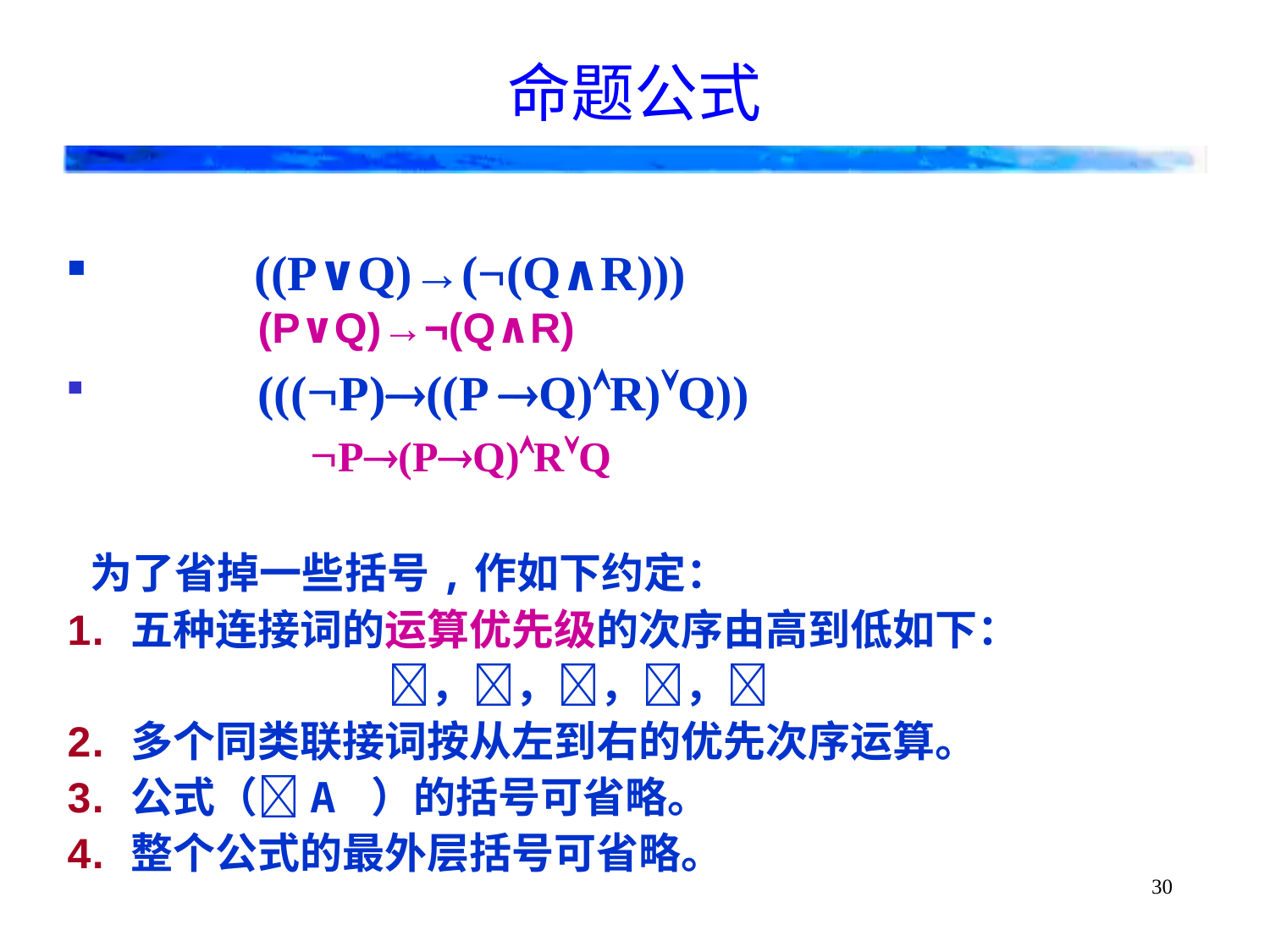

命题公式

         ((P∨Q)→(¬(Q∧R)))
                	(P∨Q)→¬(Q∧R)
            (((¬P)→((P →Q)∧R)∨Q))
	                 ¬P→(P→Q)∧R∨Q

 为了省掉一些括号,作如下约定：
五种连接词的运算优先级的次序由高到低如下：                                       ¬，∧，∨，→，↔
多个同类联接词按从左到右的优先次序运算。
公式（¬A ）的括号可省略。
整个公式的最外层括号可省略。
30